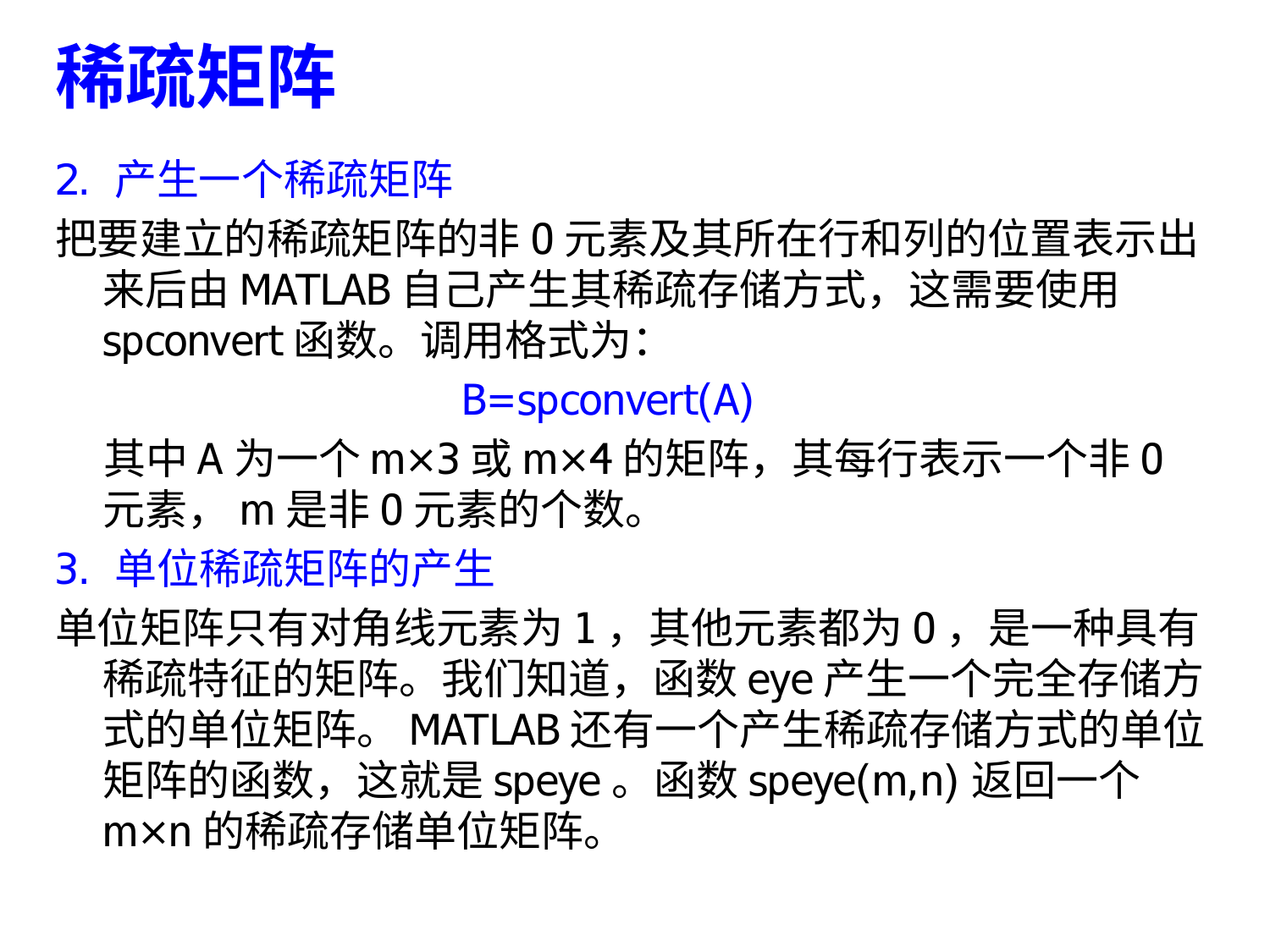

# 稀疏矩阵
2. 产生一个稀疏矩阵
把要建立的稀疏矩阵的非0元素及其所在行和列的位置表示出来后由MATLAB自己产生其稀疏存储方式，这需要使用spconvert函数。调用格式为：
                               B=spconvert(A)
    其中A为一个m×3或m×4的矩阵，其每行表示一个非0元素，m是非0元素的个数。
3. 单位稀疏矩阵的产生
单位矩阵只有对角线元素为1，其他元素都为0，是一种具有稀疏特征的矩阵。我们知道，函数eye产生一个完全存储方式的单位矩阵。MATLAB还有一个产生稀疏存储方式的单位矩阵的函数，这就是speye。函数speye(m,n)返回一个m×n的稀疏存储单位矩阵。
73